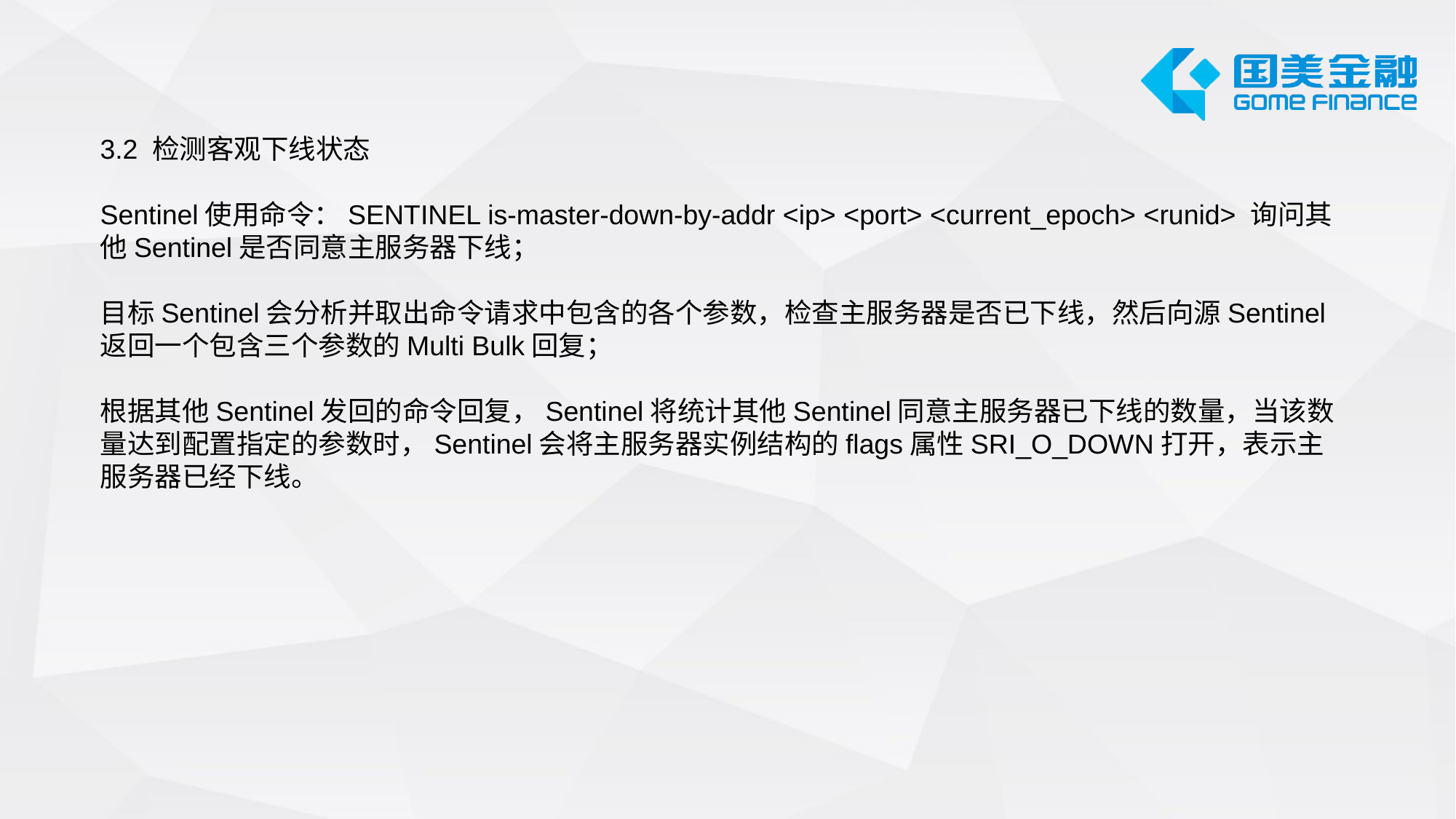

3.2 检测客观下线状态

Sentinel使用命令：SENTINEL is-master-down-by-addr <ip> <port> <current_epoch> <runid> 询问其他Sentinel是否同意主服务器下线；

目标Sentinel会分析并取出命令请求中包含的各个参数，检查主服务器是否已下线，然后向源Sentinel返回一个包含三个参数的Multi Bulk回复；

根据其他Sentinel发回的命令回复，Sentinel将统计其他Sentinel同意主服务器已下线的数量，当该数量达到配置指定的参数时，Sentinel会将主服务器实例结构的flags属性SRI_O_DOWN打开，表示主服务器已经下线。